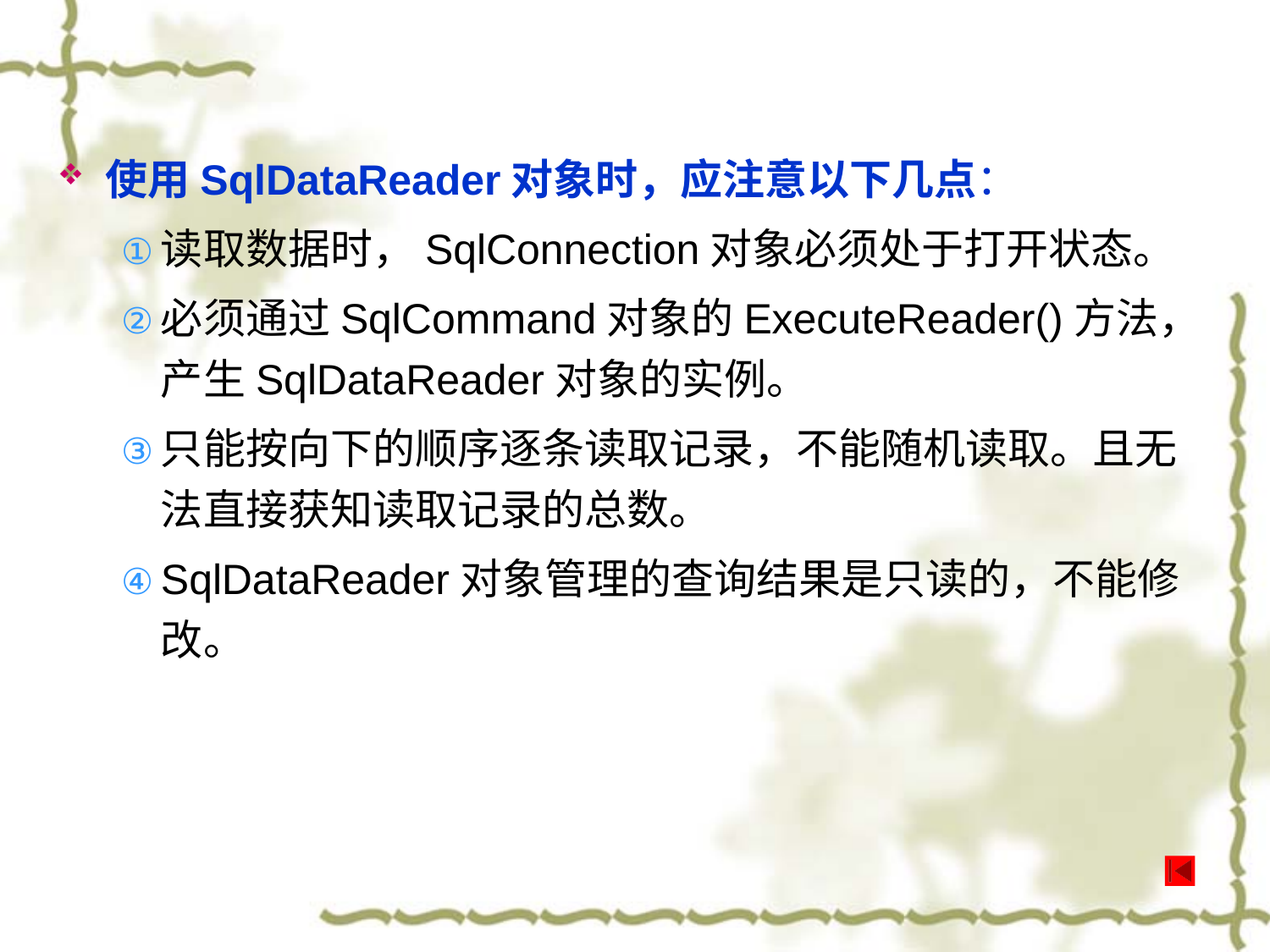

使用SqlDataReader对象时，应注意以下几点：
读取数据时，SqlConnection对象必须处于打开状态。
必须通过SqlCommand对象的ExecuteReader()方法，产生SqlDataReader对象的实例。
只能按向下的顺序逐条读取记录，不能随机读取。且无法直接获知读取记录的总数。
SqlDataReader对象管理的查询结果是只读的，不能修改。